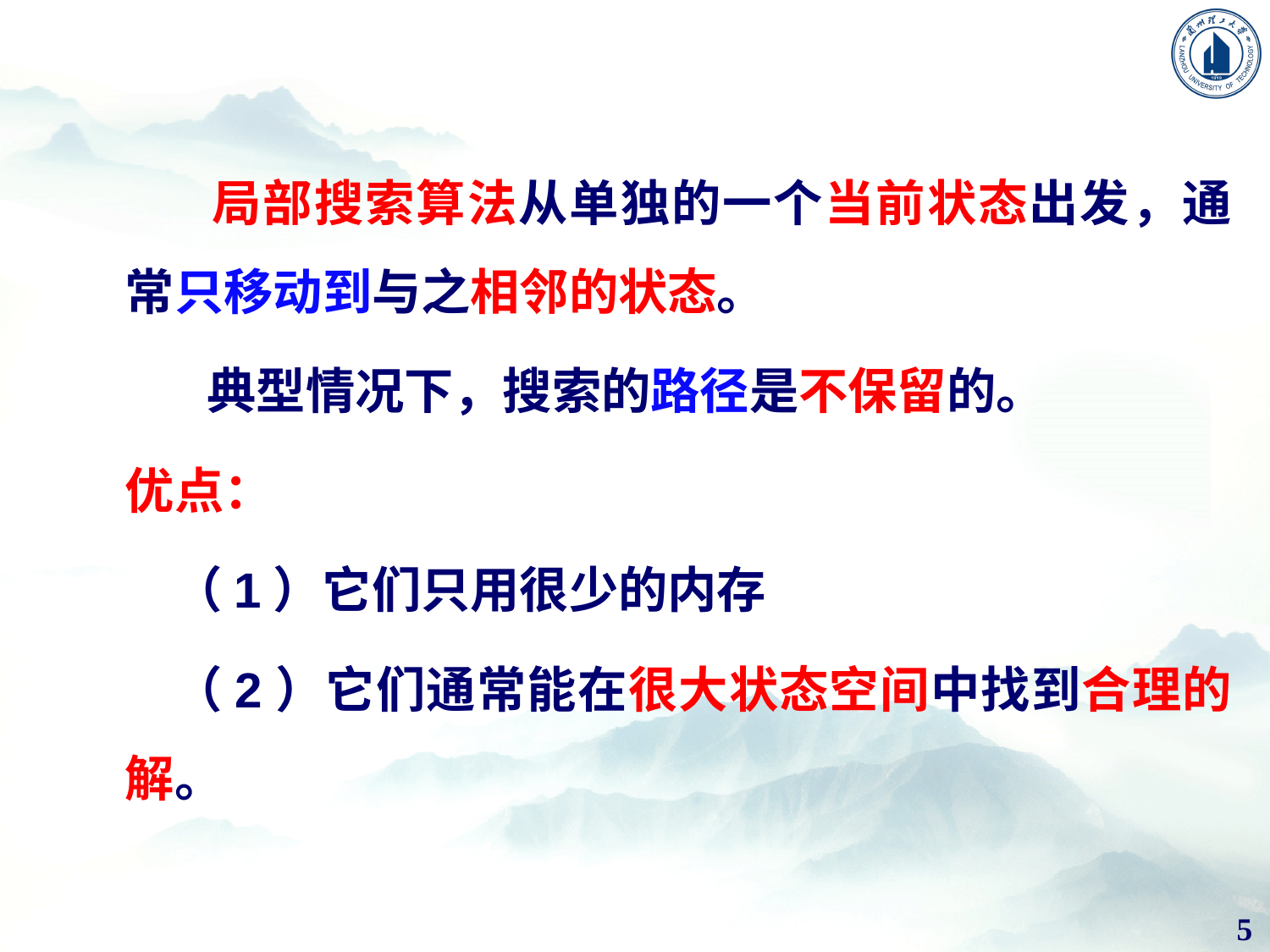

局部搜索算法从单独的一个当前状态出发，通常只移动到与之相邻的状态。
  典型情况下，搜索的路径是不保留的。
优点：
（1）它们只用很少的内存
（2）它们通常能在很大状态空间中找到合理的解。
5